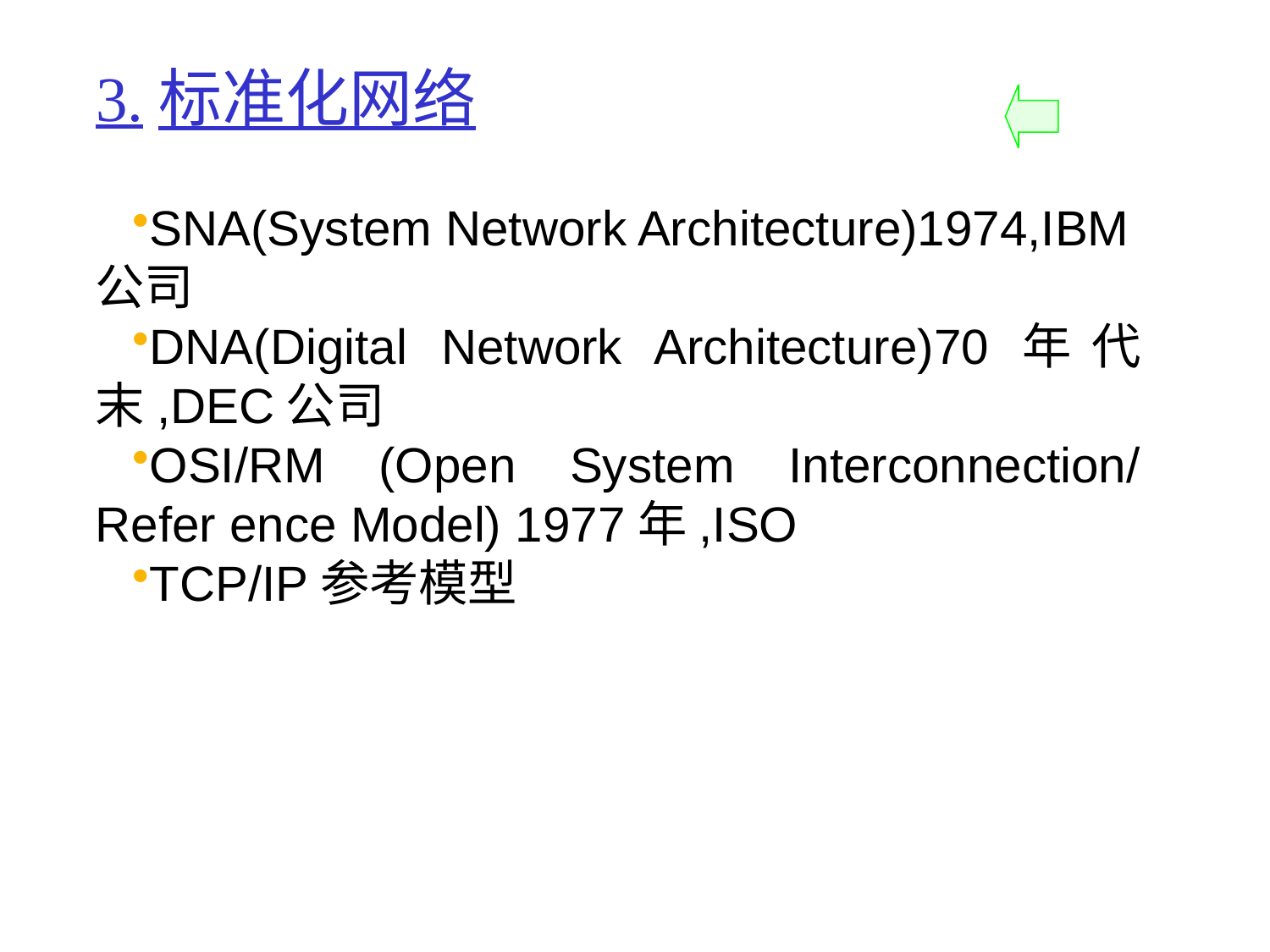

3.标准化网络

SNA(System Network Architecture)1974,IBM公司
DNA(Digital Network Architecture)70年代末,DEC公司
OSI/RM (Open System Interconnection/ Refer ence Model) 1977年,ISO
TCP/IP参考模型